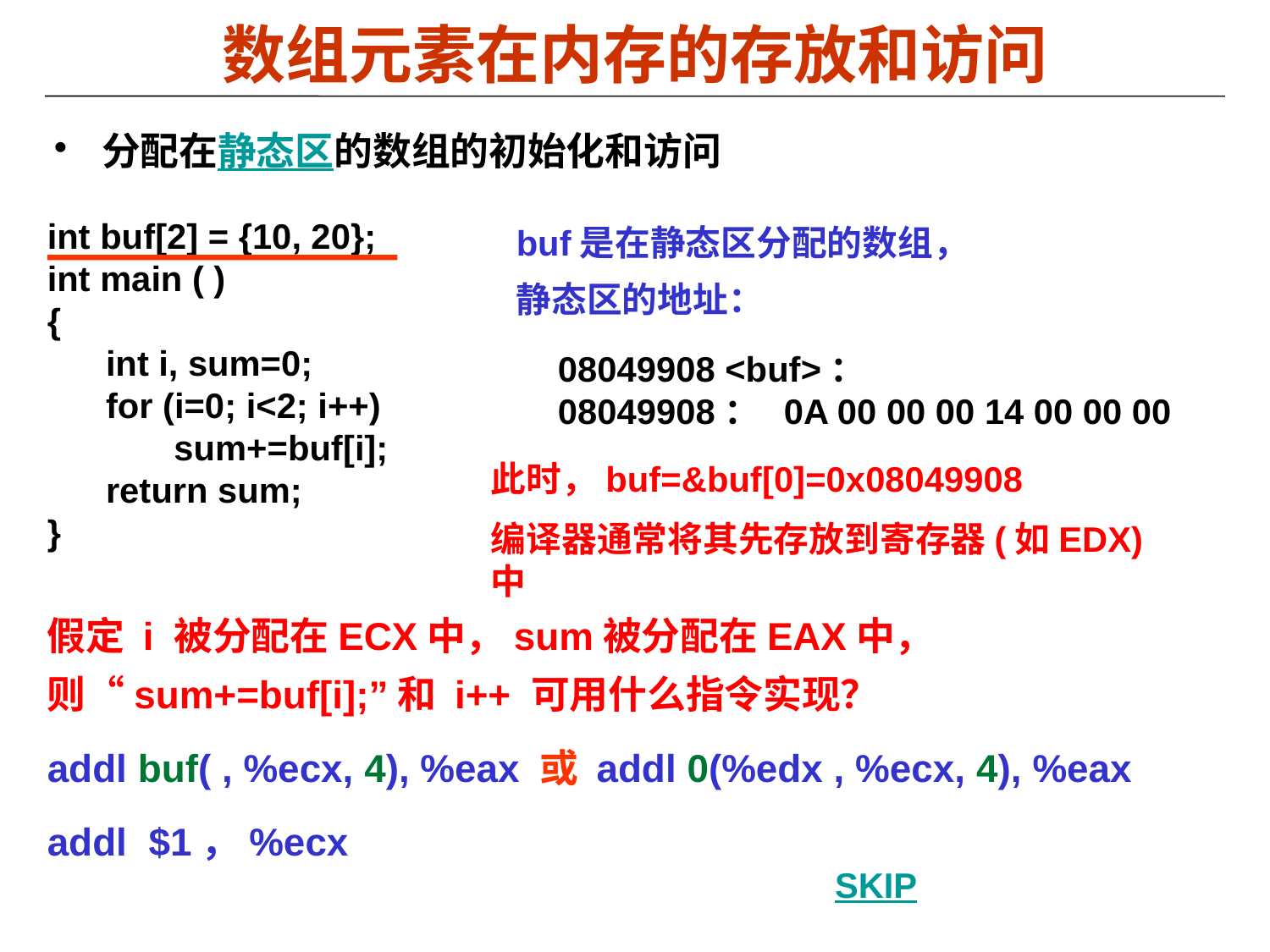

# 数组元素在内存的存放和访问
分配在静态区的数组的初始化和访问
buf是在静态区分配的数组，
静态区的地址：
int buf[2] = {10, 20};
int main ( )
{
      int i, sum=0;
      for (i=0; i<2; i++)
             sum+=buf[i];
      return sum;
}

08049908 <buf>：
08049908：  0A 00 00 00 14 00 00 00
此时，buf=&buf[0]=0x08049908
编译器通常将其先存放到寄存器(如EDX)中
假定 i 被分配在ECX中，sum被分配在EAX中，则“sum+=buf[i];”和 i++ 可用什么指令实现？
addl buf( , %ecx, 4), %eax 或 addl 0(%edx , %ecx, 4), %eax
addl  $1，%ecx
SKIP